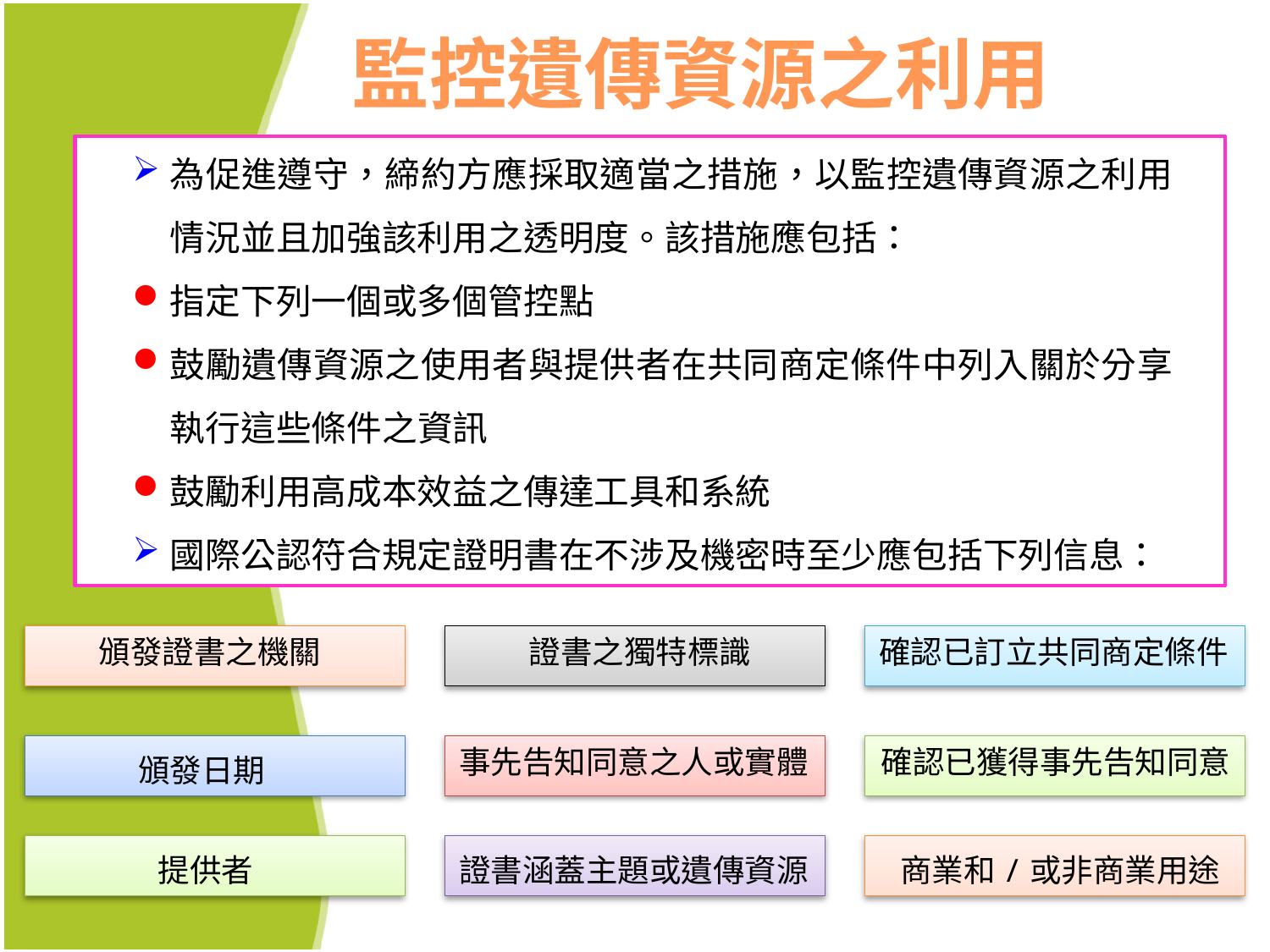

監控遺傳資源之利用
為促進遵守，締約方應採取適當之措施，以監控遺傳資源之利用情況並且加強該利用之透明度。該措施應包括：
指定下列一個或多個管控點
鼓勵遺傳資源之使用者與提供者在共同商定條件中列入關於分享執行這些條件之資訊
鼓勵利用高成本效益之傳達工具和系統
國際公認符合規定證明書在不涉及機密時至少應包括下列信息：

頒發證書之機關

證書之獨特標識
確認已訂立共同商定條件

事先告知同意之人或實體

確認已獲得事先告知同意
頒發日期

提供者
證書涵蓋主題或遺傳資源
商業和/或非商業用途